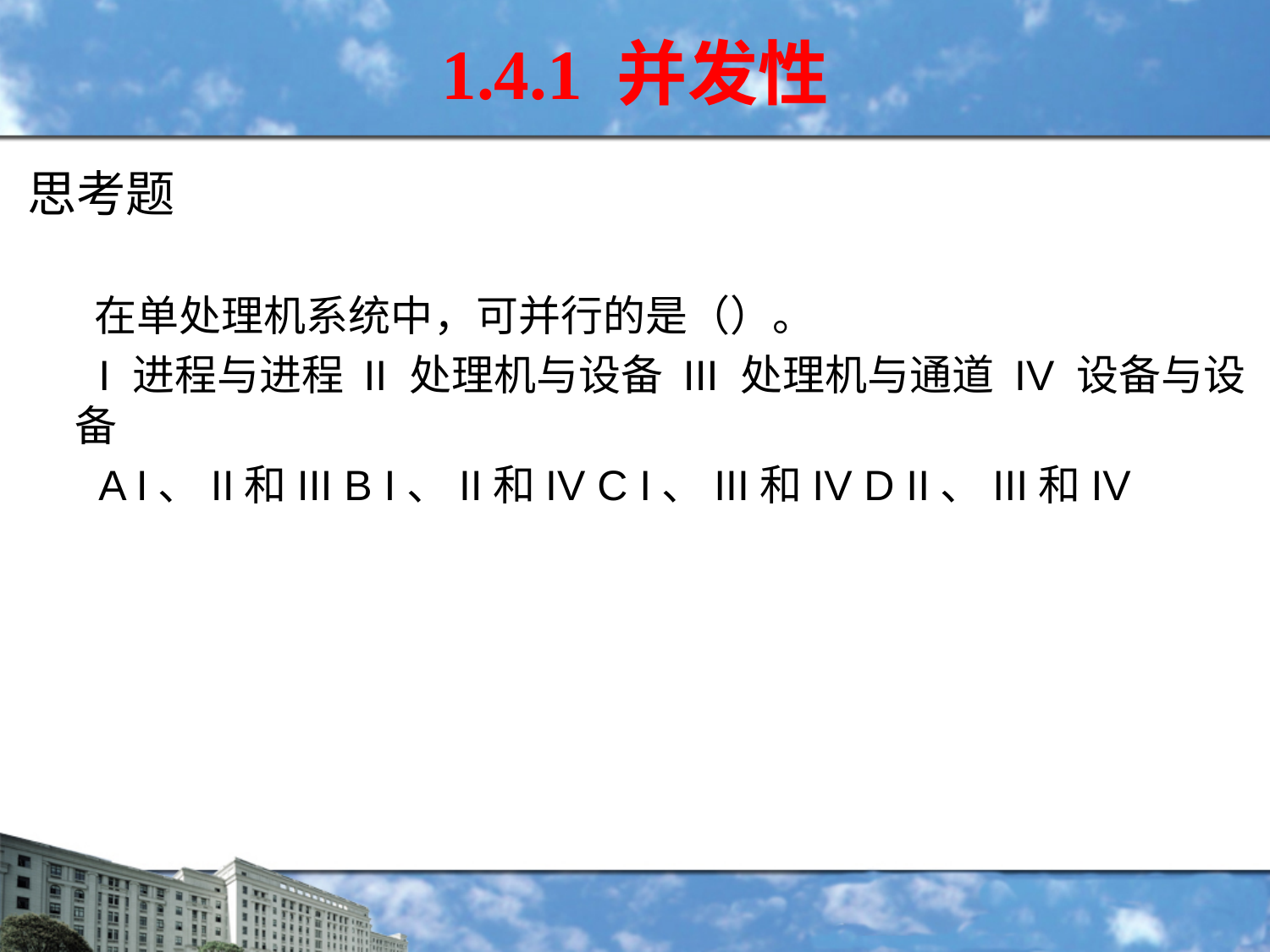

# 1.4.1 并发性
思考题

      在单处理机系统中，可并行的是（）。
      I 进程与进程 II 处理机与设备 III 处理机与通道 IV 设备与设备
      A I、II和III B I、II和IV C I、III和IV D II、III和IV